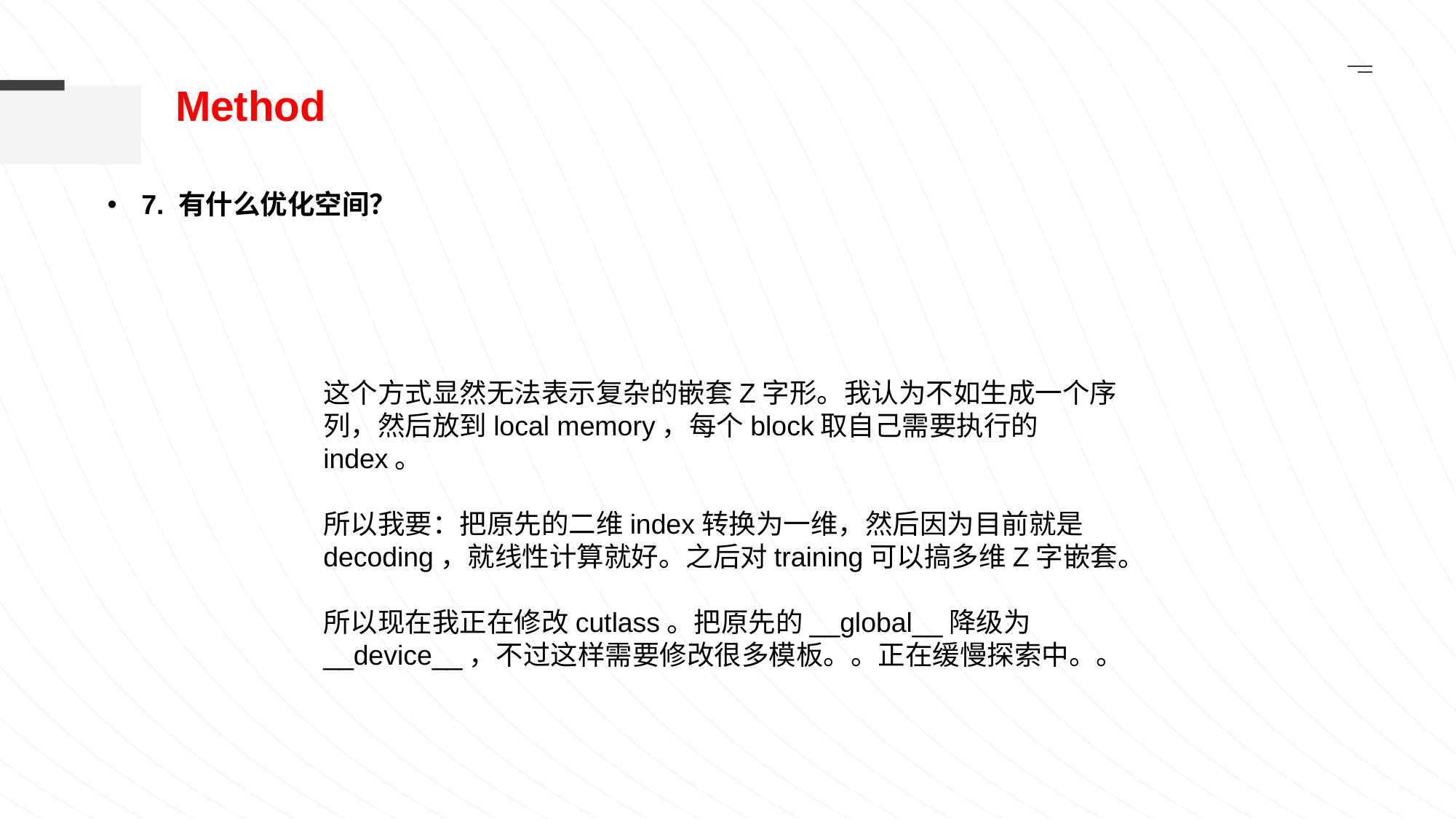

Method
7. 有什么优化空间？

这个方式显然无法表示复杂的嵌套Z字形。我认为不如生成一个序列，然后放到local memory，每个block取自己需要执行的index。

所以我要：把原先的二维index转换为一维，然后因为目前就是decoding，就线性计算就好。之后对training可以搞多维Z字嵌套。

所以现在我正在修改cutlass。把原先的__global__降级为__device__，不过这样需要修改很多模板。。正在缓慢探索中。。